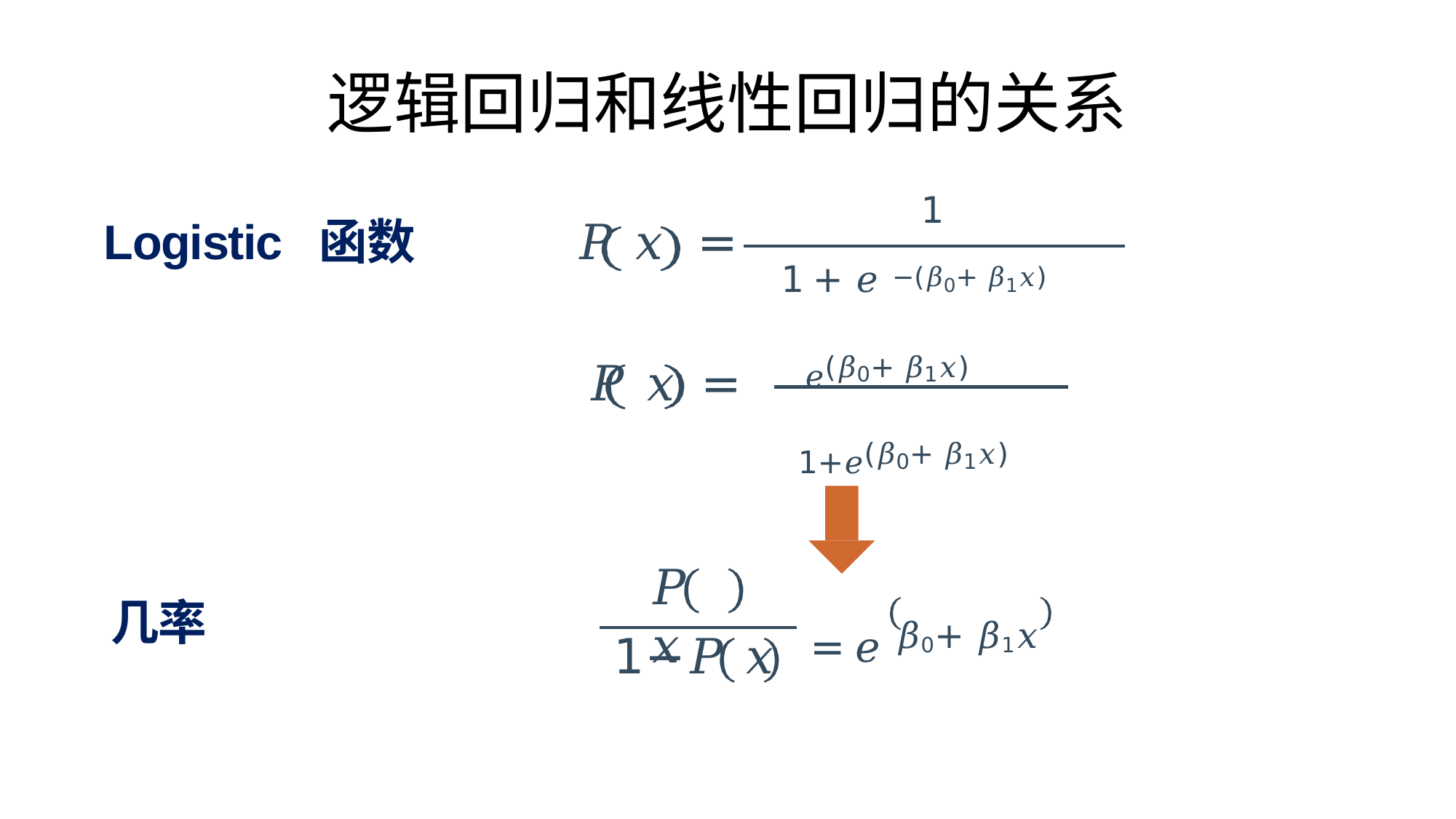

# 逻辑回归和线性回归的关系
1
𝑃 𝑥  =

−(𝛽0+ 𝛽1𝑥)
    1 + 𝑒

Logistic  函数
𝑒(𝛽0+ 𝛽1𝑥)
𝑃 𝑥	=

1+𝑒(𝛽0+ 𝛽1𝑥)

𝑃 𝑥

= 𝑒 𝛽0+ 𝛽1𝑥
1−𝑃 𝑥

几率